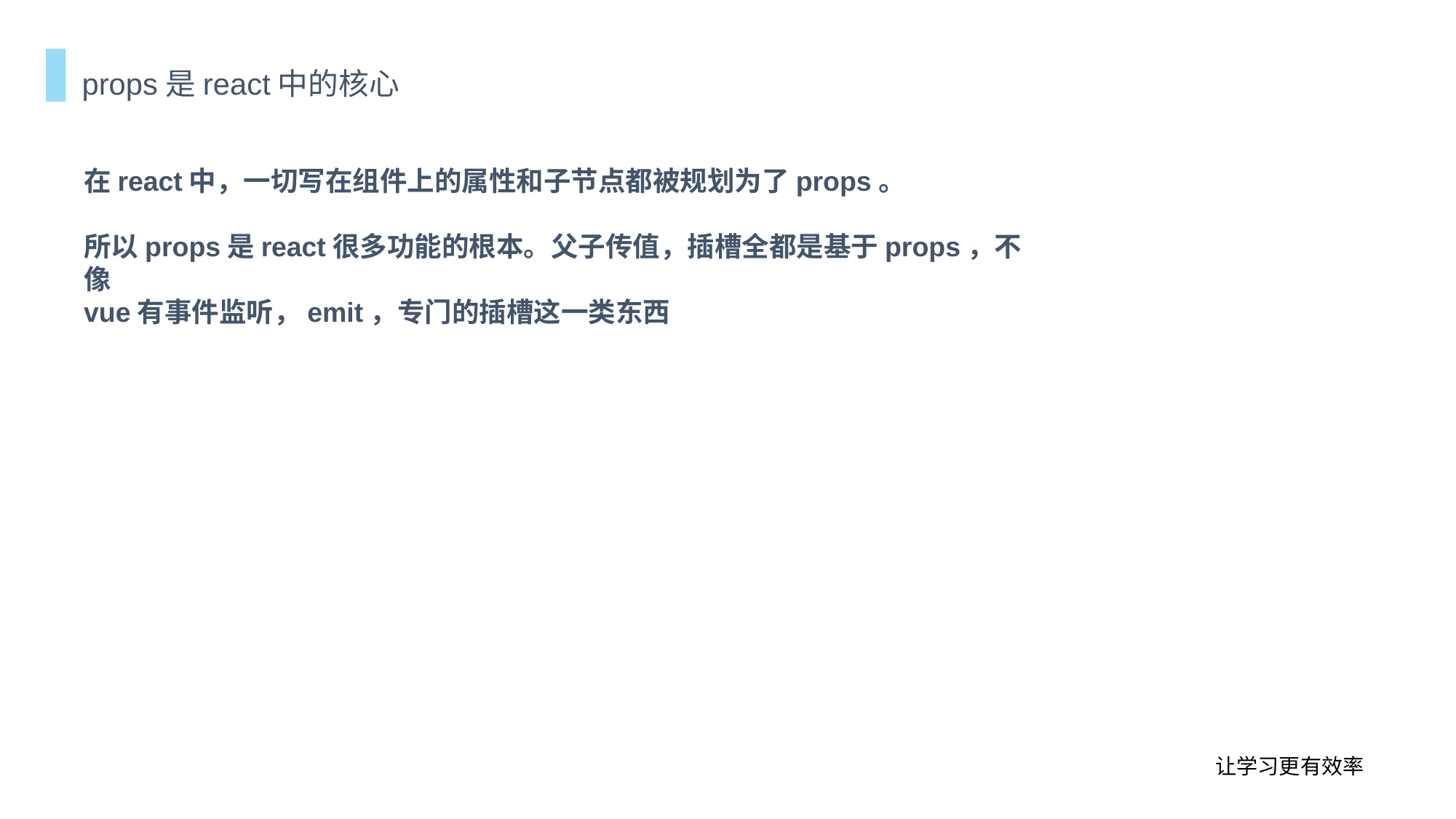

props是react中的核心

在react中，一切写在组件上的属性和子节点都被规划为了props。

所以props是react很多功能的根本。父子传值，插槽全都是基于props，不像
vue有事件监听，emit，专门的插槽这一类东西